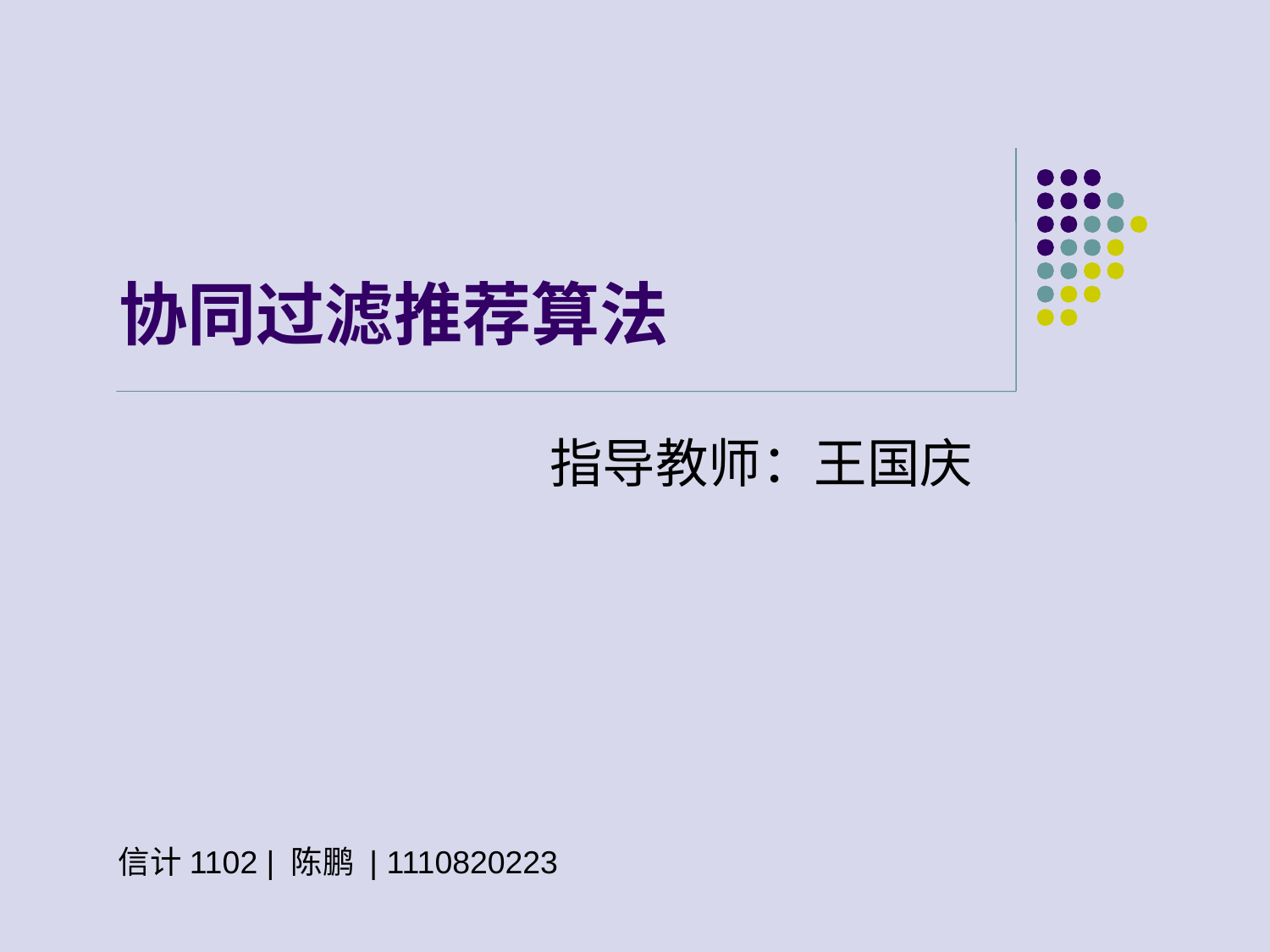

# 协同过滤推荐算法
指导教师：王国庆
信计1102 | 陈鹏 | 1110820223